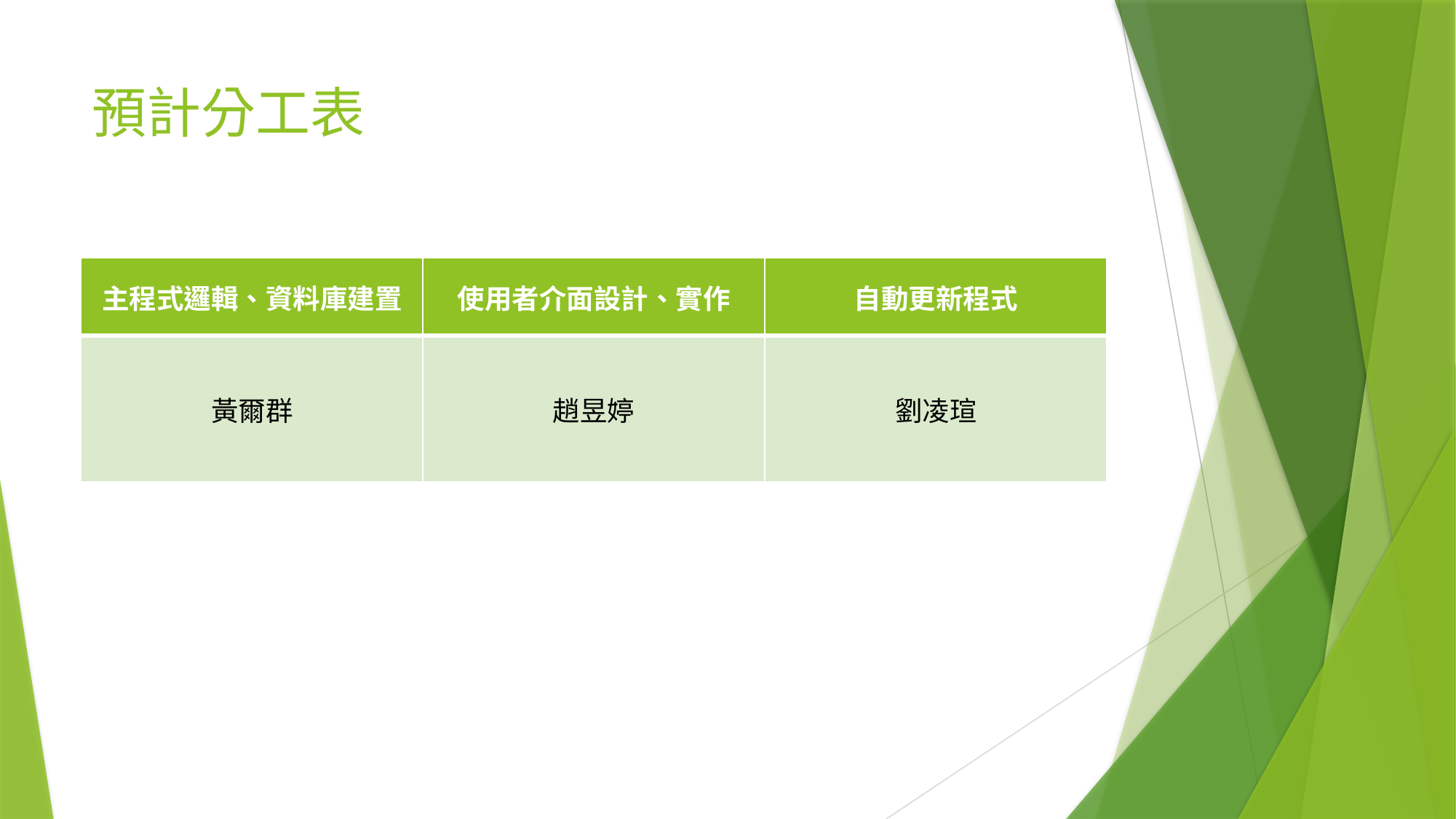

# 預計分工表
| 主程式邏輯、資料庫建置 | 使用者介面設計、實作 | 自動更新程式 |
| --- | --- | --- |
| 黃爾群 | 趙昱婷 | 劉凌瑄 |